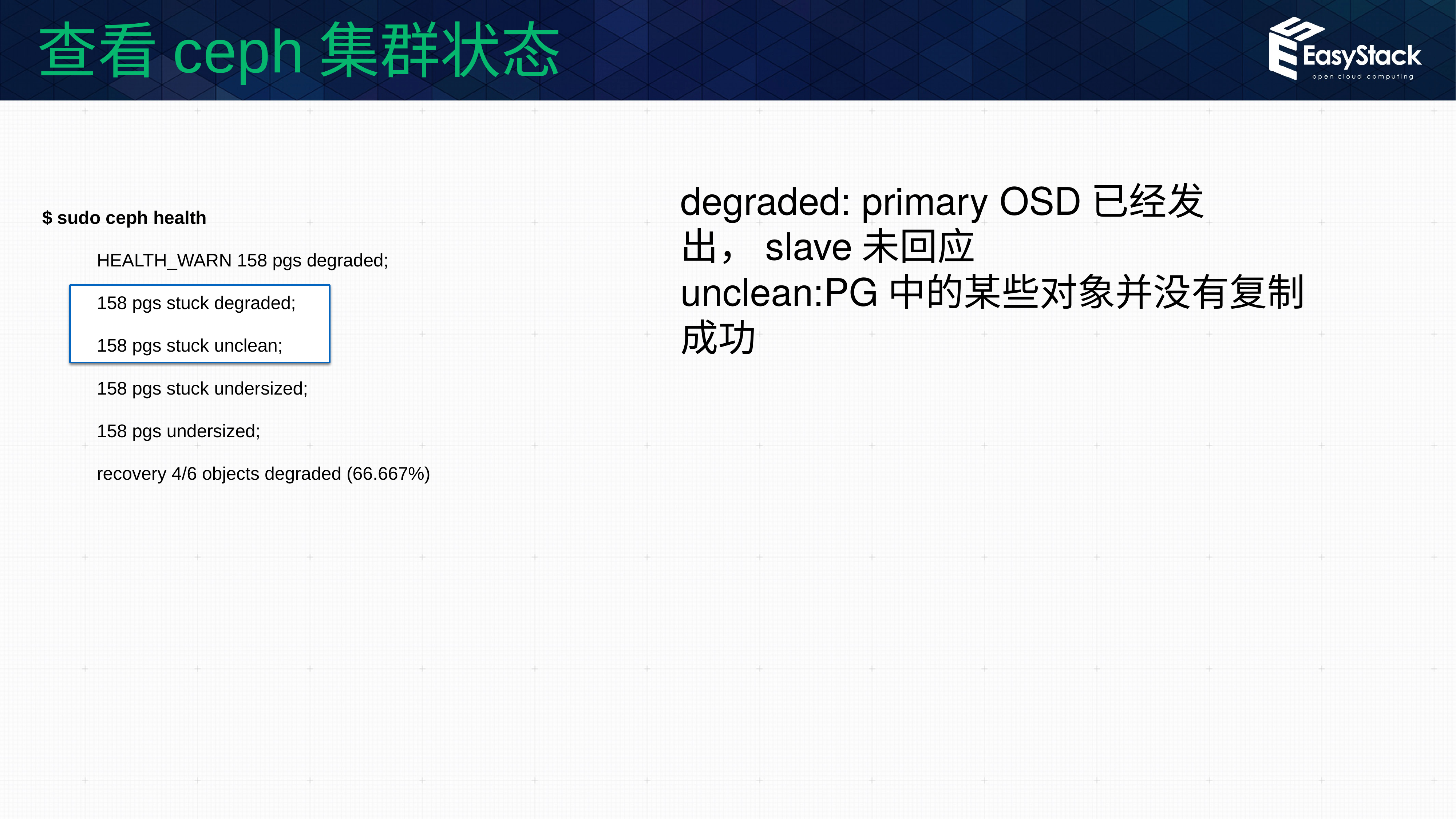

# 查看ceph集群状态
degraded: primary OSD已经发出，slave未回应
unclean:PG中的某些对象并没有复制成功
$ sudo ceph health
	HEALTH_WARN 158 pgs degraded;
	158 pgs stuck degraded;
	158 pgs stuck unclean;
	158 pgs stuck undersized;
	158 pgs undersized;
	recovery 4/6 objects degraded (66.667%)